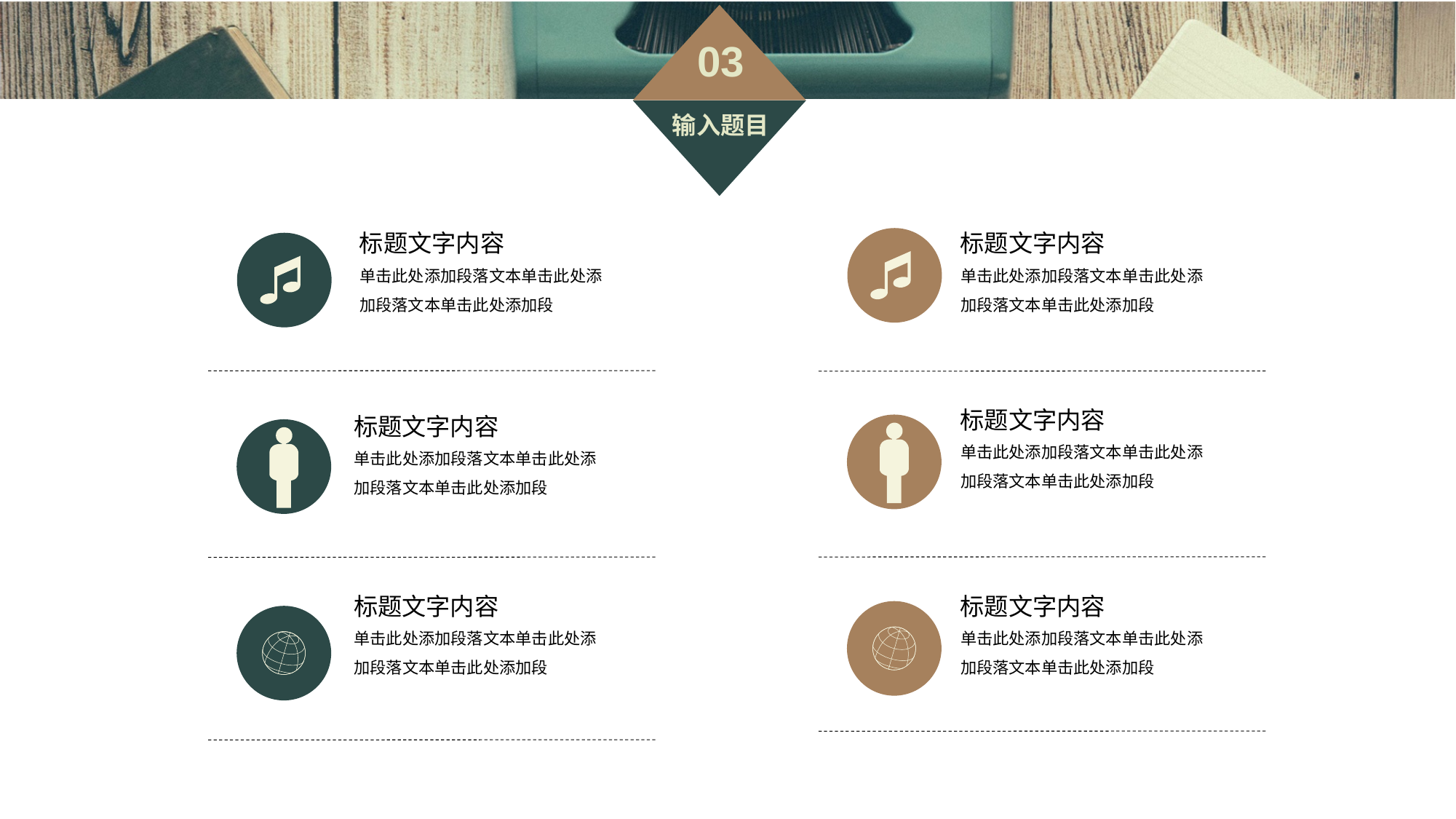

标题文字内容

单击此处添加段落文本单击此处添加段落文本单击此处添加段

标题文字内容

单击此处添加段落文本单击此处添加段落文本单击此处添加段

标题文字内容

单击此处添加段落文本单击此处添加段落文本单击此处添加段
标题文字内容

单击此处添加段落文本单击此处添加段落文本单击此处添加段
标题文字内容

单击此处添加段落文本单击此处添加段落文本单击此处添加段

标题文字内容

单击此处添加段落文本单击此处添加段落文本单击此处添加段